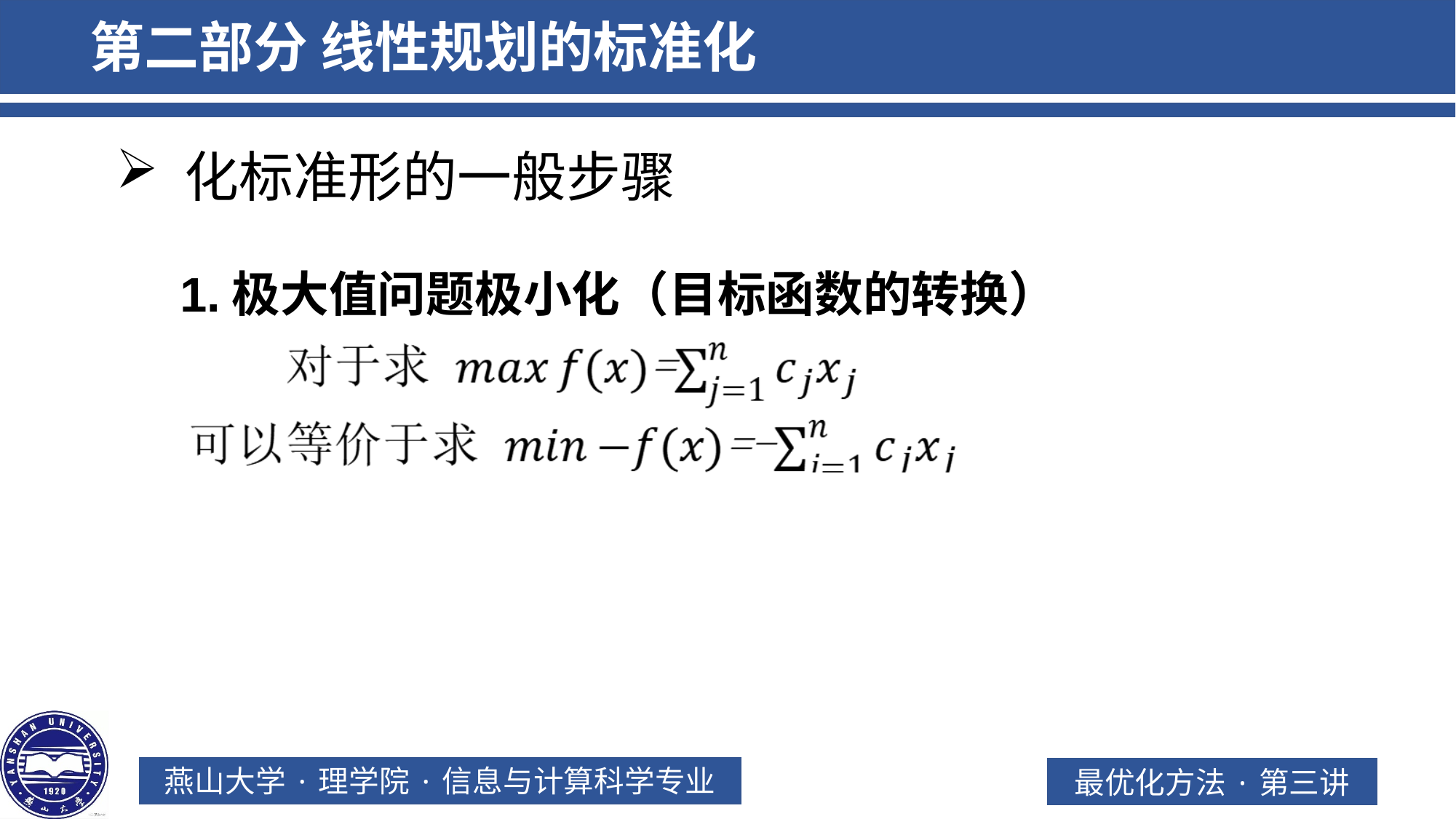

第二部分 线性规划的标准化
化标准形的一般步骤
1.极大值问题极小化（目标函数的转换）